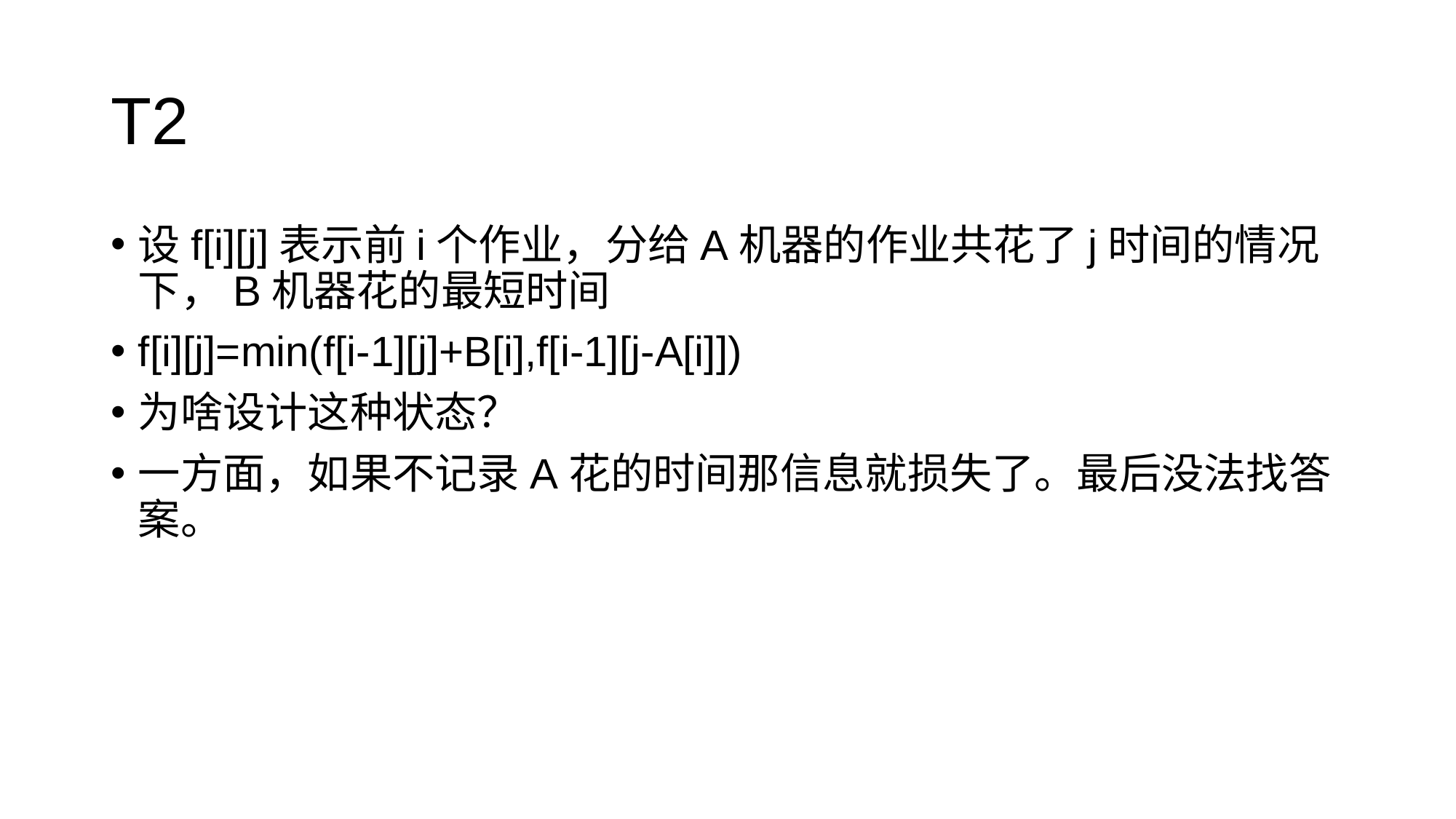

# T2
设f[i][j]表示前i个作业，分给A机器的作业共花了j时间的情况下，B机器花的最短时间
f[i][j]=min(f[i-1][j]+B[i],f[i-1][j-A[i]])
为啥设计这种状态？
一方面，如果不记录A花的时间那信息就损失了。最后没法找答案。